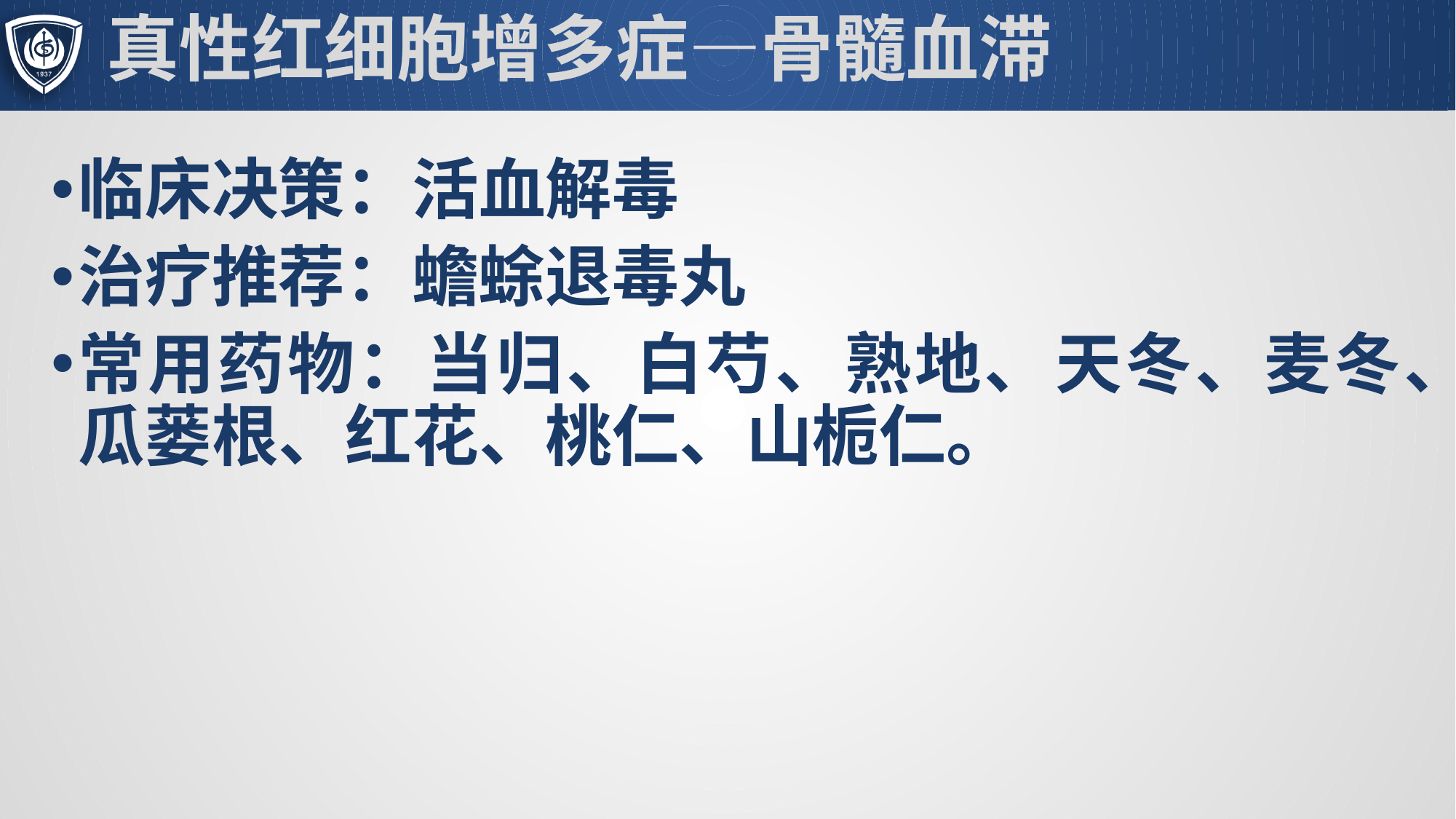

# 真性红细胞增多症—骨髓血滞
临床决策：活血解毒
治疗推荐：蟾蜍退毒丸
常用药物：当归、白芍、熟地、天冬、麦冬、瓜蒌根、红花、桃仁、山栀仁。